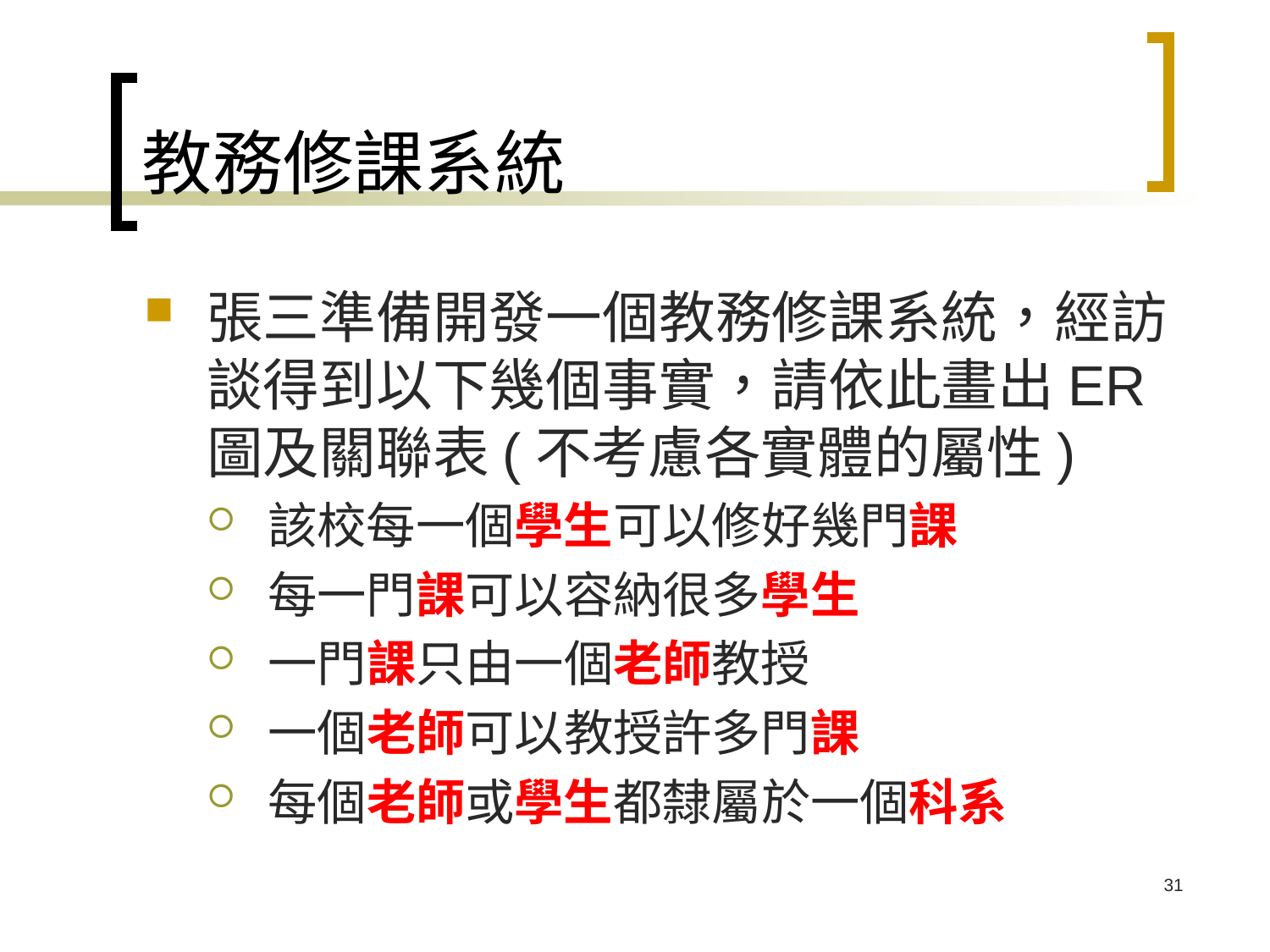

# 教務修課系統
張三準備開發一個教務修課系統，經訪談得到以下幾個事實，請依此畫出ER圖及關聯表(不考慮各實體的屬性)
該校每一個學生可以修好幾門課
每一門課可以容納很多學生
一門課只由一個老師教授
一個老師可以教授許多門課
每個老師或學生都隸屬於一個科系
31